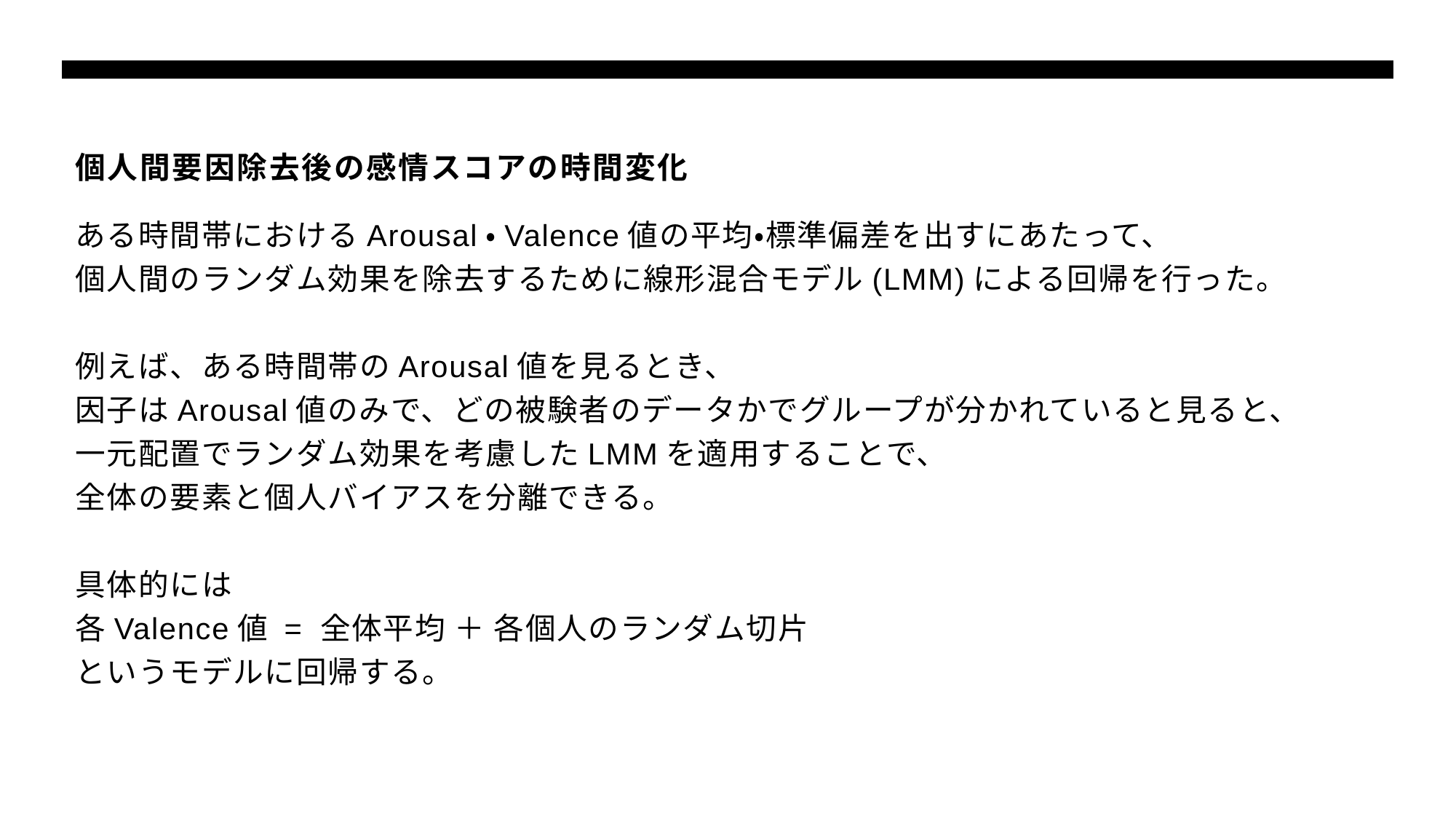

# 個人間要因除去後の感情スコアの時間変化
ある時間帯におけるArousal・Valence値の平均・標準偏差を出すにあたって、
個人間のランダム効果を除去するために線形混合モデル(LMM)による回帰を行った。
例えば、ある時間帯のArousal値を見るとき、
因子はArousal値のみで、どの被験者のデータかでグループが分かれていると見ると、
一元配置でランダム効果を考慮したLMMを適用することで、
全体の要素と個人バイアスを分離できる。
具体的には
各Valence値 = 全体平均 ＋ 各個人のランダム切片
というモデルに回帰する。